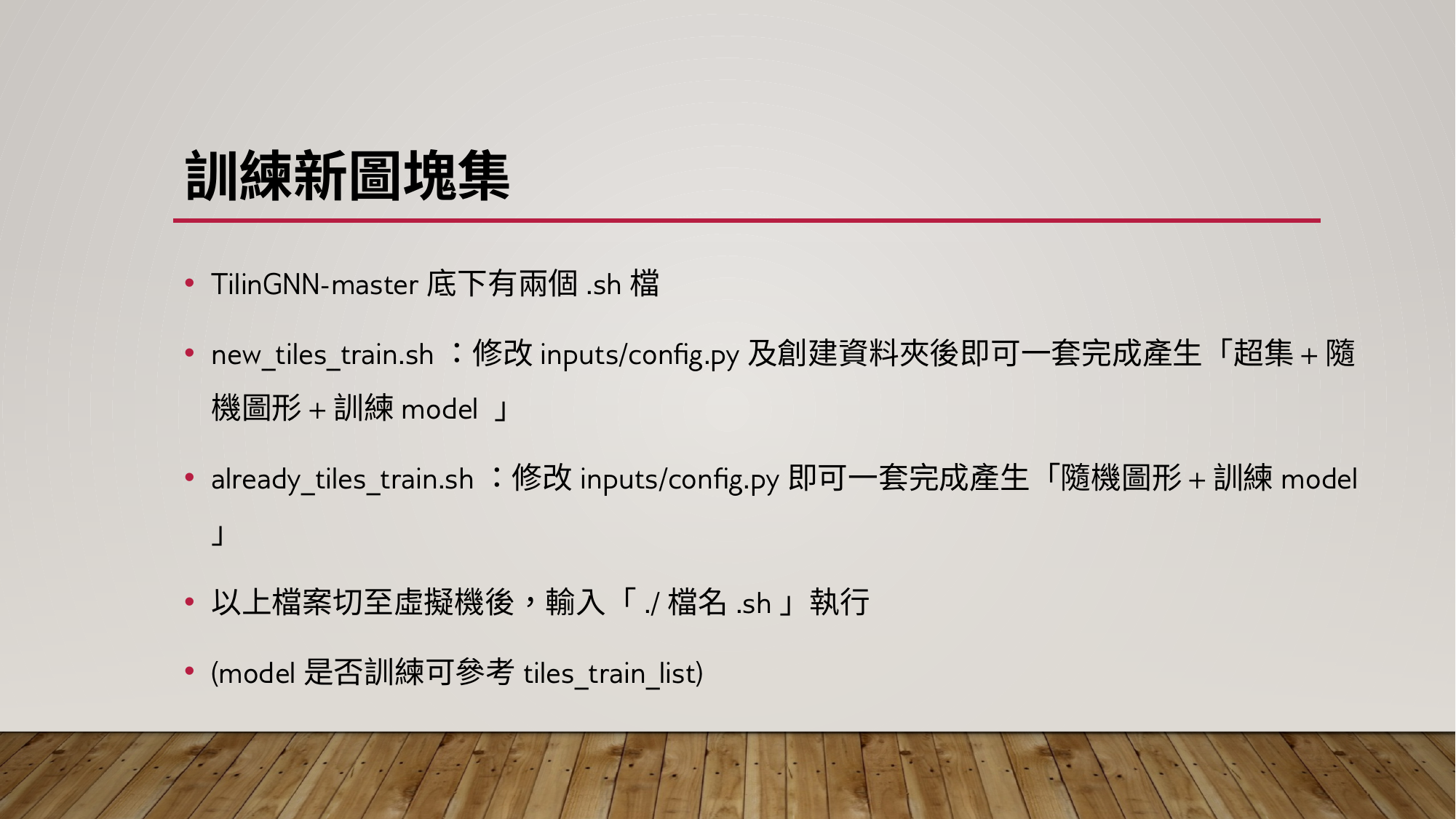

# 訓練新圖塊集
TilinGNN-master底下有兩個.sh檔
new_tiles_train.sh：修改inputs/config.py及創建資料夾後即可一套完成產生「超集+隨機圖形+訓練model 」
already_tiles_train.sh：修改inputs/config.py即可一套完成產生「隨機圖形+訓練model 」
以上檔案切至虛擬機後，輸入「./檔名.sh」執行
(model是否訓練可參考tiles_train_list)